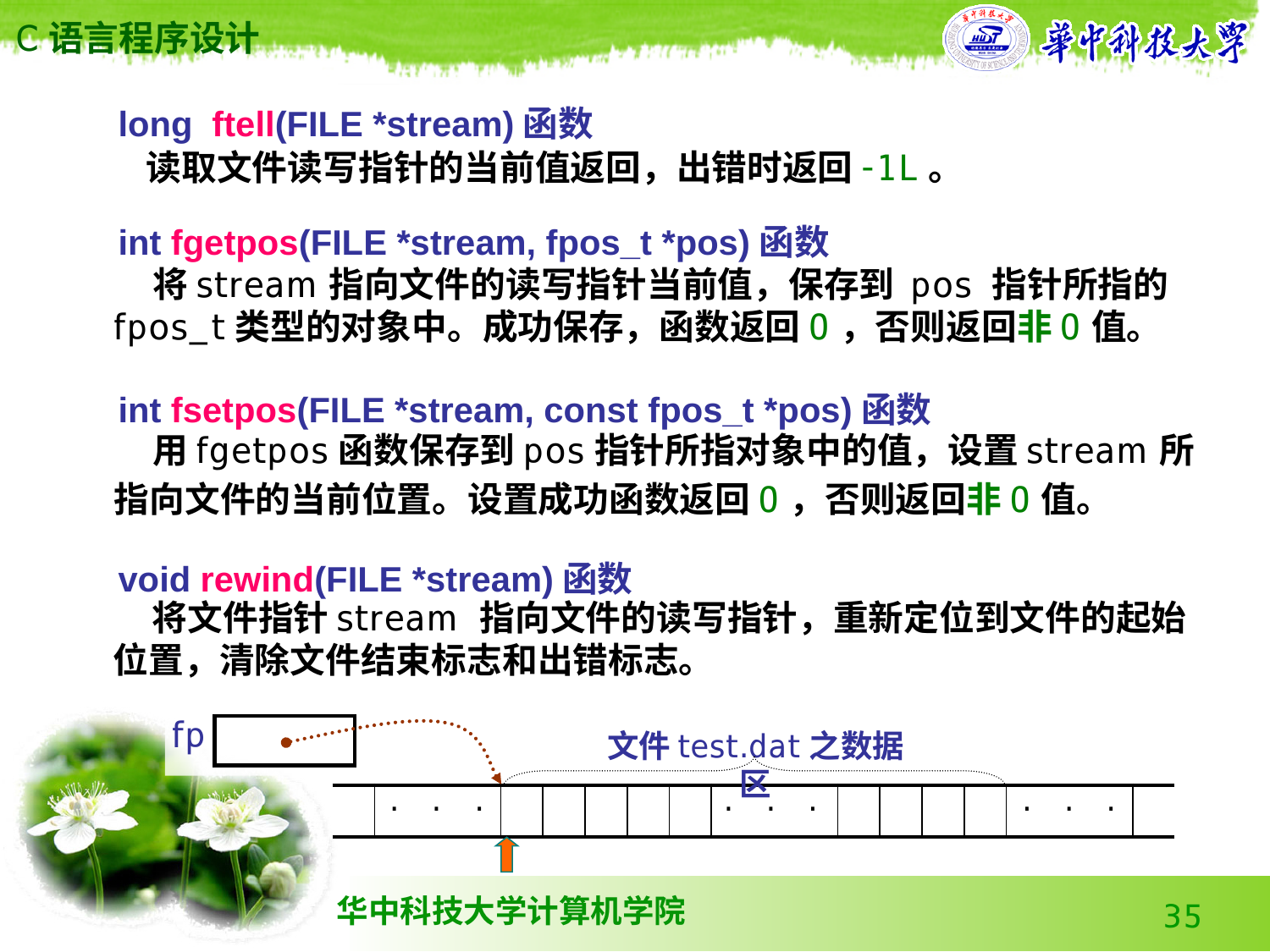

long  ftell(FILE *stream)函数
     读取文件读写指针的当前值返回，出错时返回-1L。
int fgetpos(FILE *stream, fpos_t *pos)函数
     将stream指向文件的读写指针当前值，保存到 pos 指针所指的 fpos_t类型的对象中。成功保存，函数返回0，否则返回非0值。
int fsetpos(FILE *stream, const fpos_t *pos)函数
     用fgetpos函数保存到pos指针所指对象中的值，设置stream所指向文件的当前位置。设置成功函数返回0，否则返回非0值。

void rewind(FILE *stream)函数
     将文件指针 stream 指向文件的读写指针，重新定位到文件的起始位置，清除文件结束标志和出错标志。
fp

文件test.dat之数据区
|  | . | . | . |  |  |  |  |  | . | . | . |  |  |  |  | . | . | . |  |
| --- | --- | --- | --- | --- | --- | --- | --- | --- | --- | --- | --- | --- | --- | --- | --- | --- | --- | --- | --- |

35